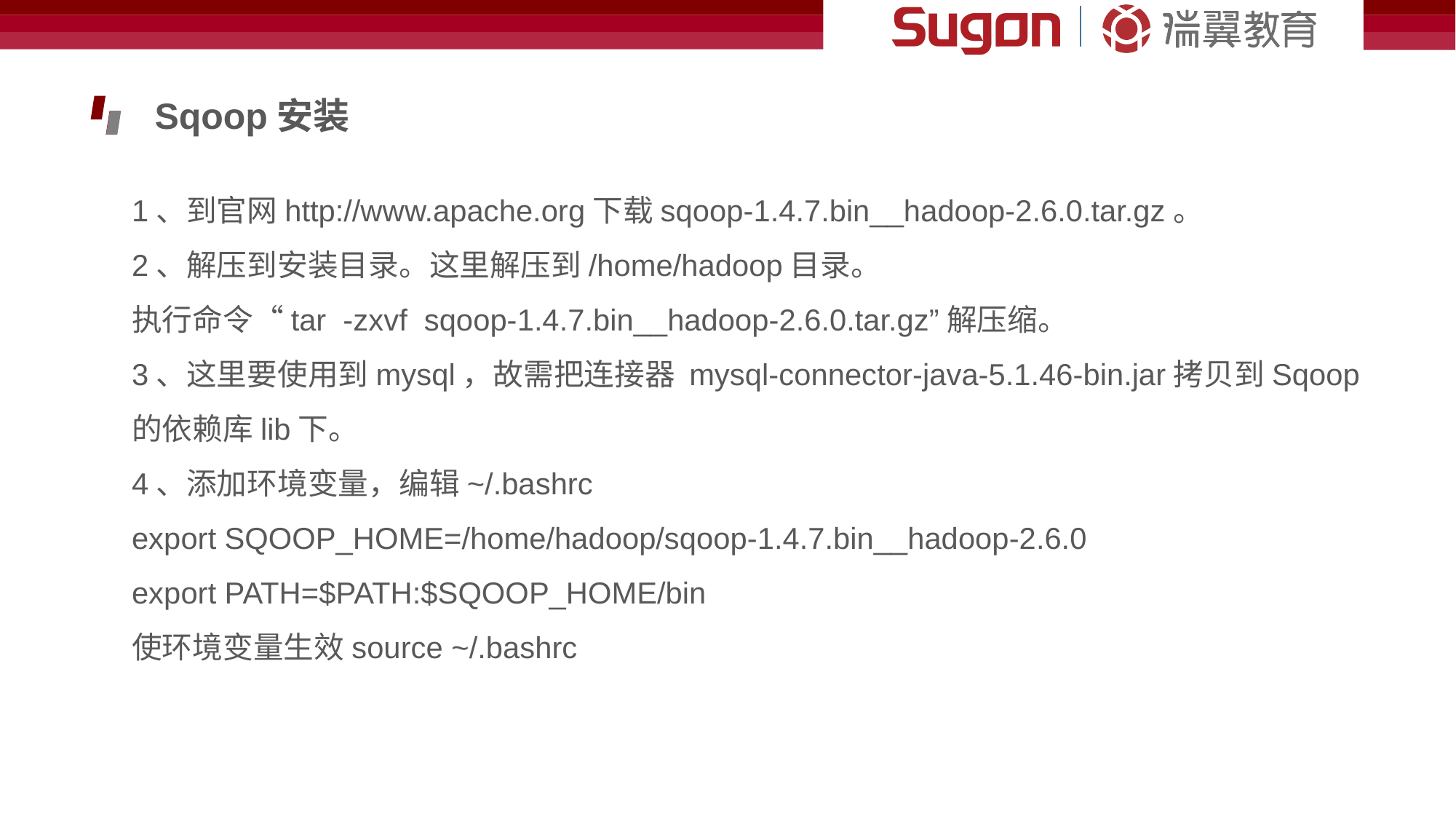

Sqoop安装

1、到官网http://www.apache.org下载sqoop-1.4.7.bin__hadoop-2.6.0.tar.gz。
2、解压到安装目录。这里解压到/home/hadoop目录。
执行命令“tar  -zxvf  sqoop-1.4.7.bin__hadoop-2.6.0.tar.gz”解压缩。
3、这里要使用到mysql，故需把连接器 mysql-connector-java-5.1.46-bin.jar拷贝到Sqoop的依赖库lib下。
4、添加环境变量，编辑~/.bashrc
export SQOOP_HOME=/home/hadoop/sqoop-1.4.7.bin__hadoop-2.6.0
export PATH=$PATH:$SQOOP_HOME/bin
使环境变量生效source ~/.bashrc